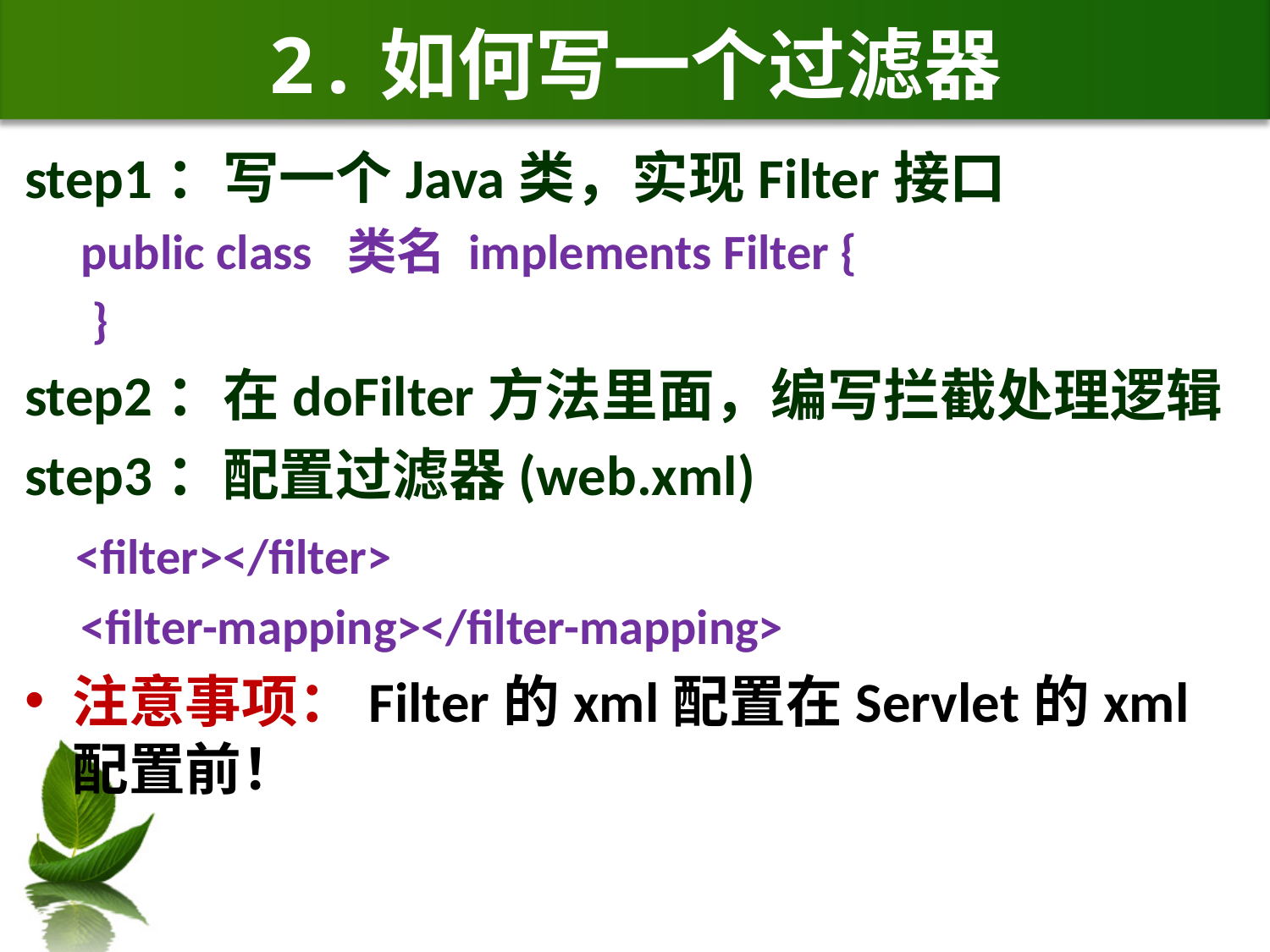

# 2.如何写一个过滤器
step1：写一个Java类，实现Filter接口
     public class  类名 implements Filter {
      }
step2：在doFilter方法里面，编写拦截处理逻辑
step3：配置过滤器(web.xml)
    <filter></filter>
     <filter-mapping></filter-mapping>
注意事项：Filter的xml配置在Servlet的xml配置前！